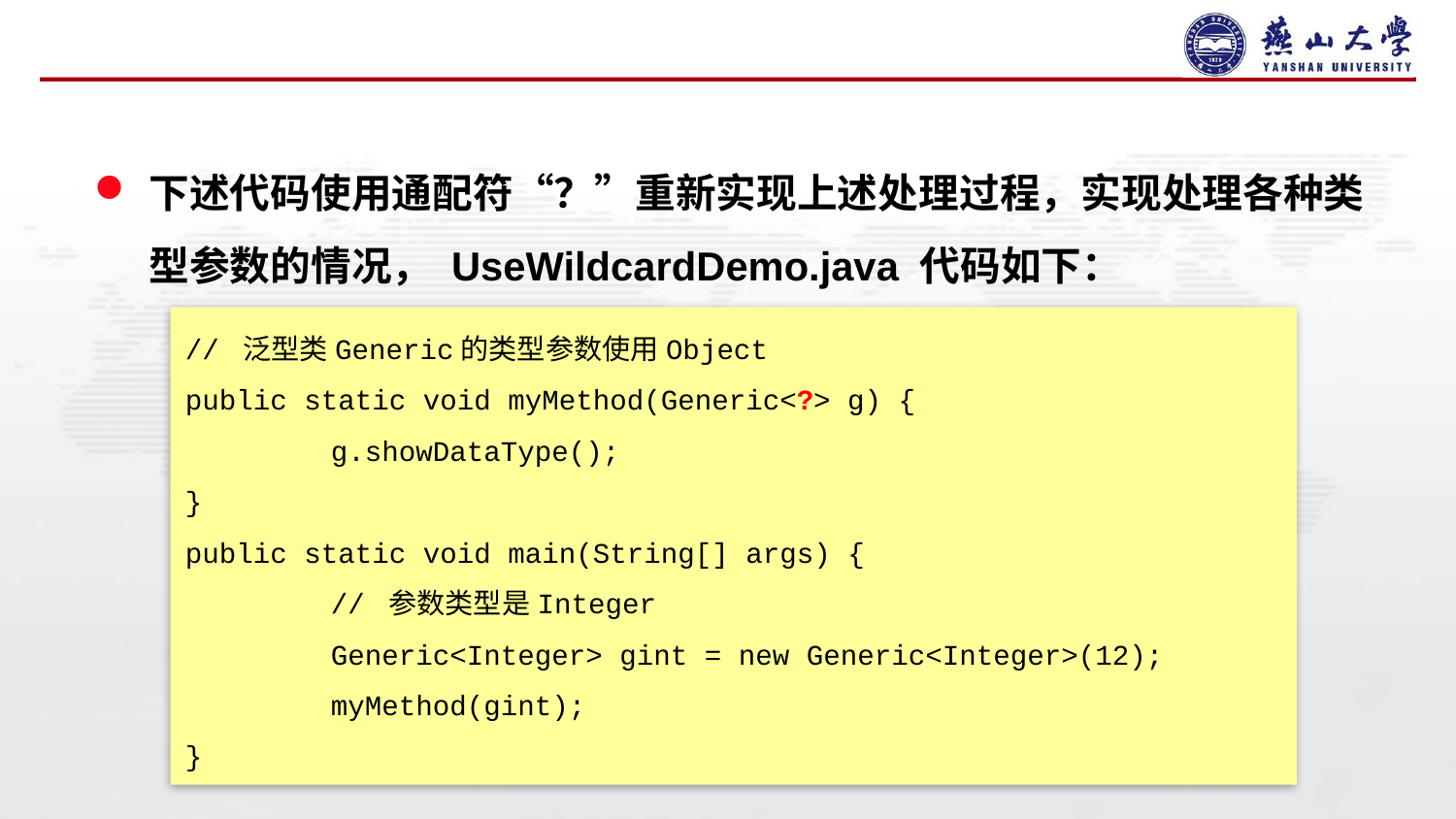

#
下述代码使用通配符“？”重新实现上述处理过程，实现处理各种类型参数的情况， UseWildcardDemo.java 代码如下：

// 泛型类Generic的类型参数使用Object
public static void myMethod(Generic<?> g) {
	g.showDataType();
}
public static void main(String[] args) {
	// 参数类型是Integer
	Generic<Integer> gint = new Generic<Integer>(12);
	myMethod(gint);
}